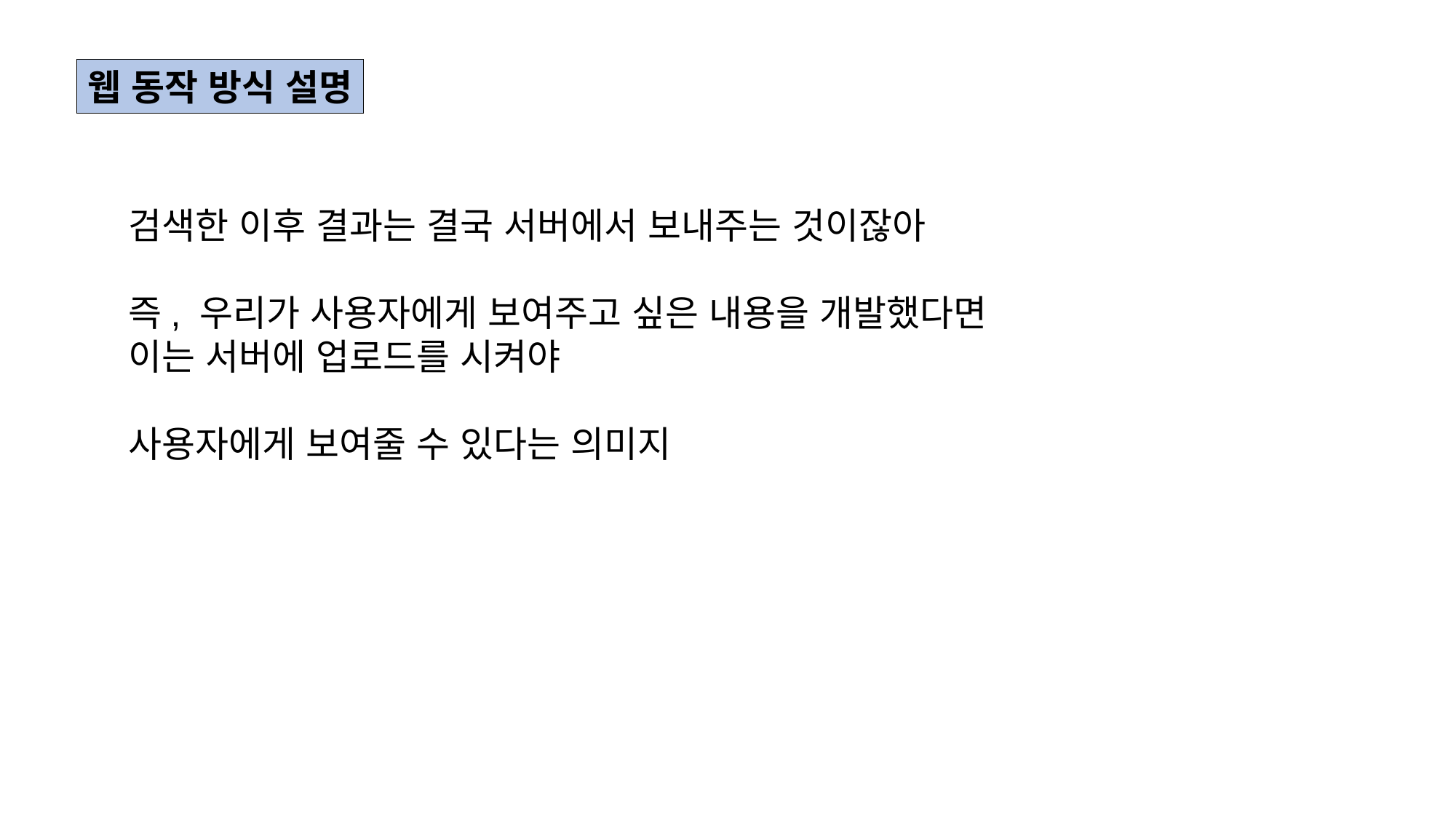

웹 동작 방식 설명
검색한 이후 결과는 결국 서버에서 보내주는 것이잖아

즉, 우리가 사용자에게 보여주고 싶은 내용을 개발했다면
이는 서버에 업로드를 시켜야

사용자에게 보여줄 수 있다는 의미지